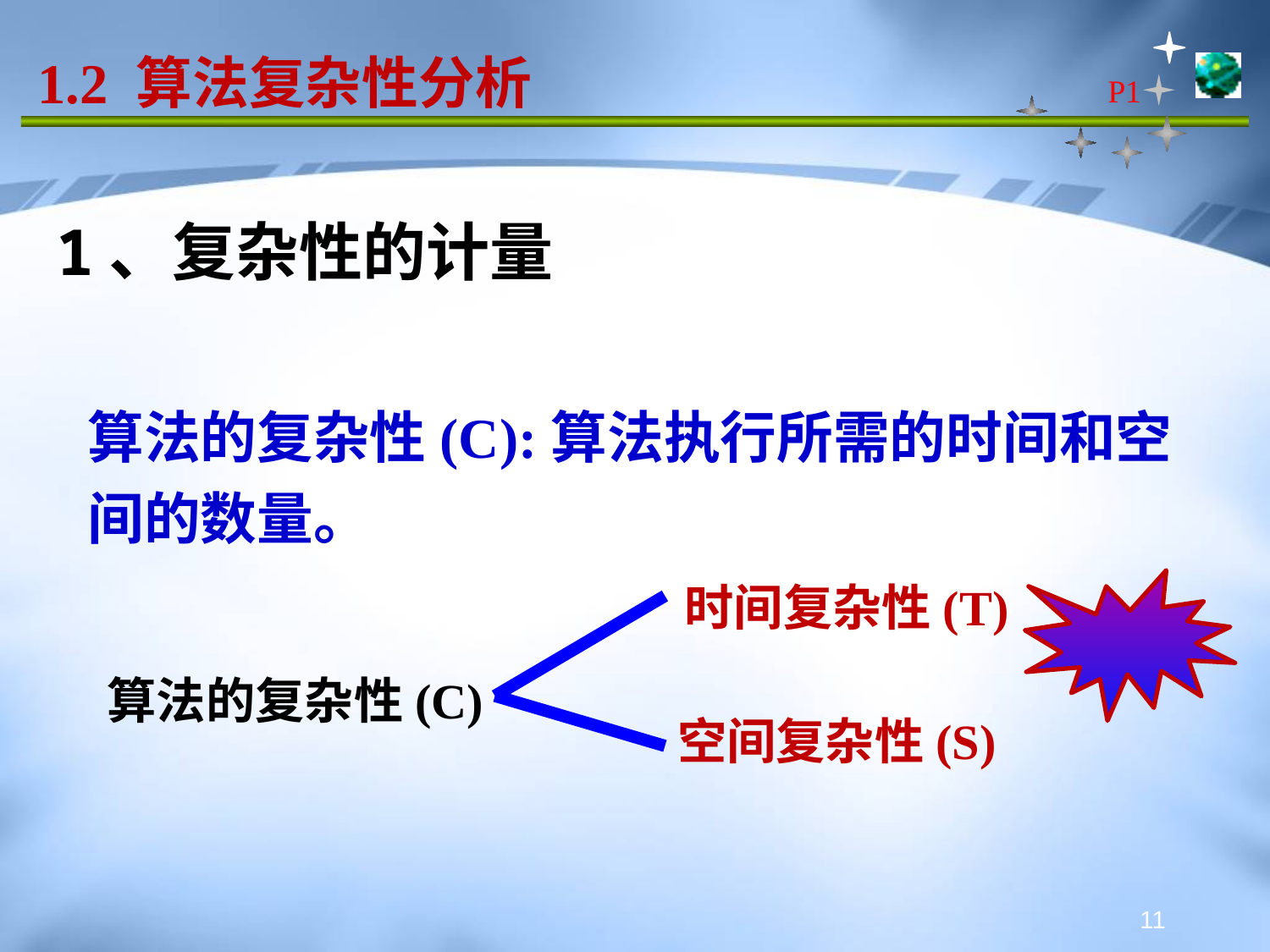

# 1.2 算法复杂性分析
P1
1、复杂性的计量
算法的复杂性(C):算法执行所需的时间和空间的数量。

时间复杂性(T)

算法的复杂性(C)
空间复杂性(S)
11